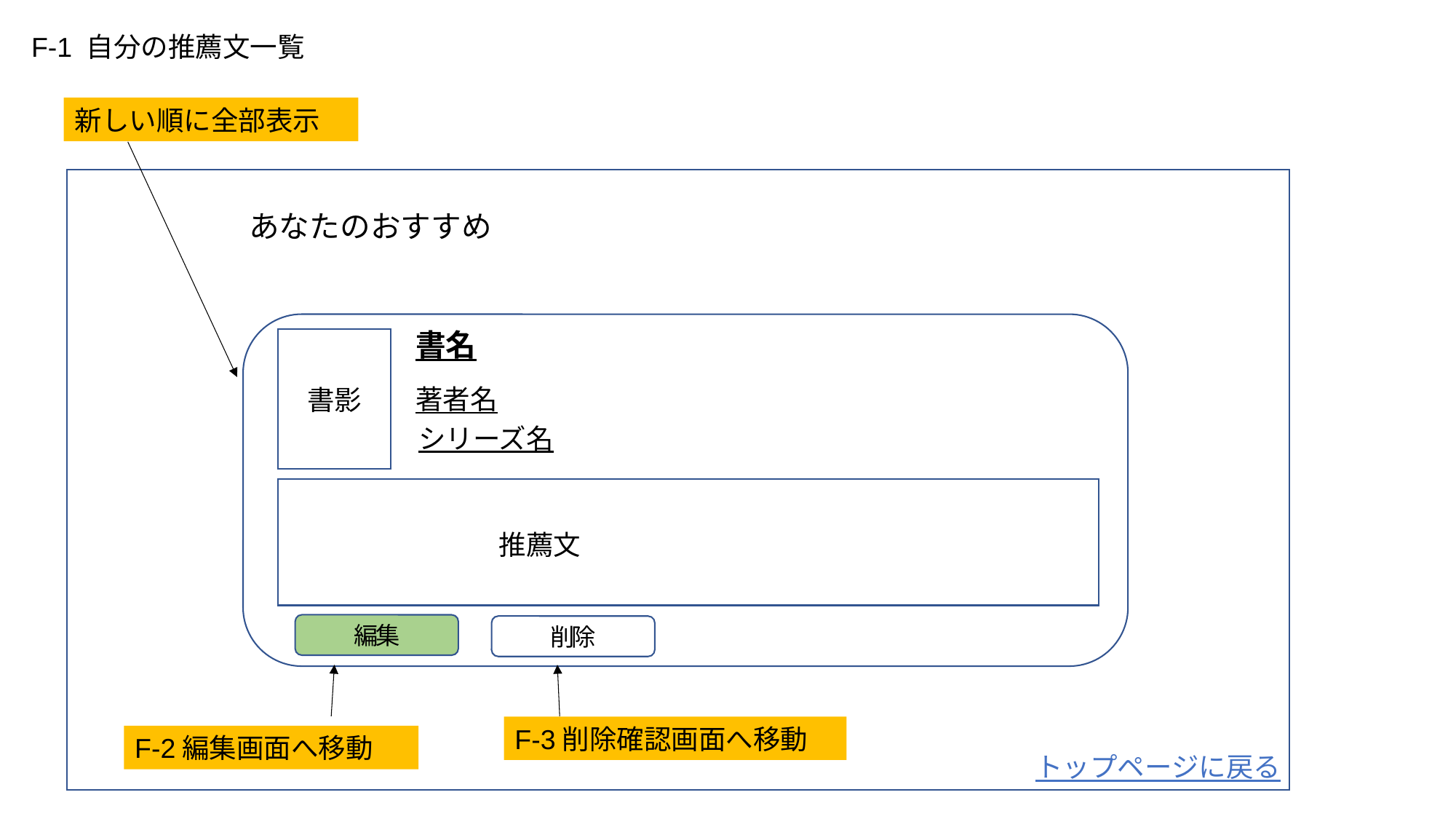

F-1 自分の推薦文一覧
新しい順に全部表示

あなたのおすすめ

書名
書影
著者名
シリーズ名

推薦文
編集
削除
F-3削除確認画面へ移動
F-2編集画面へ移動
トップページに戻る